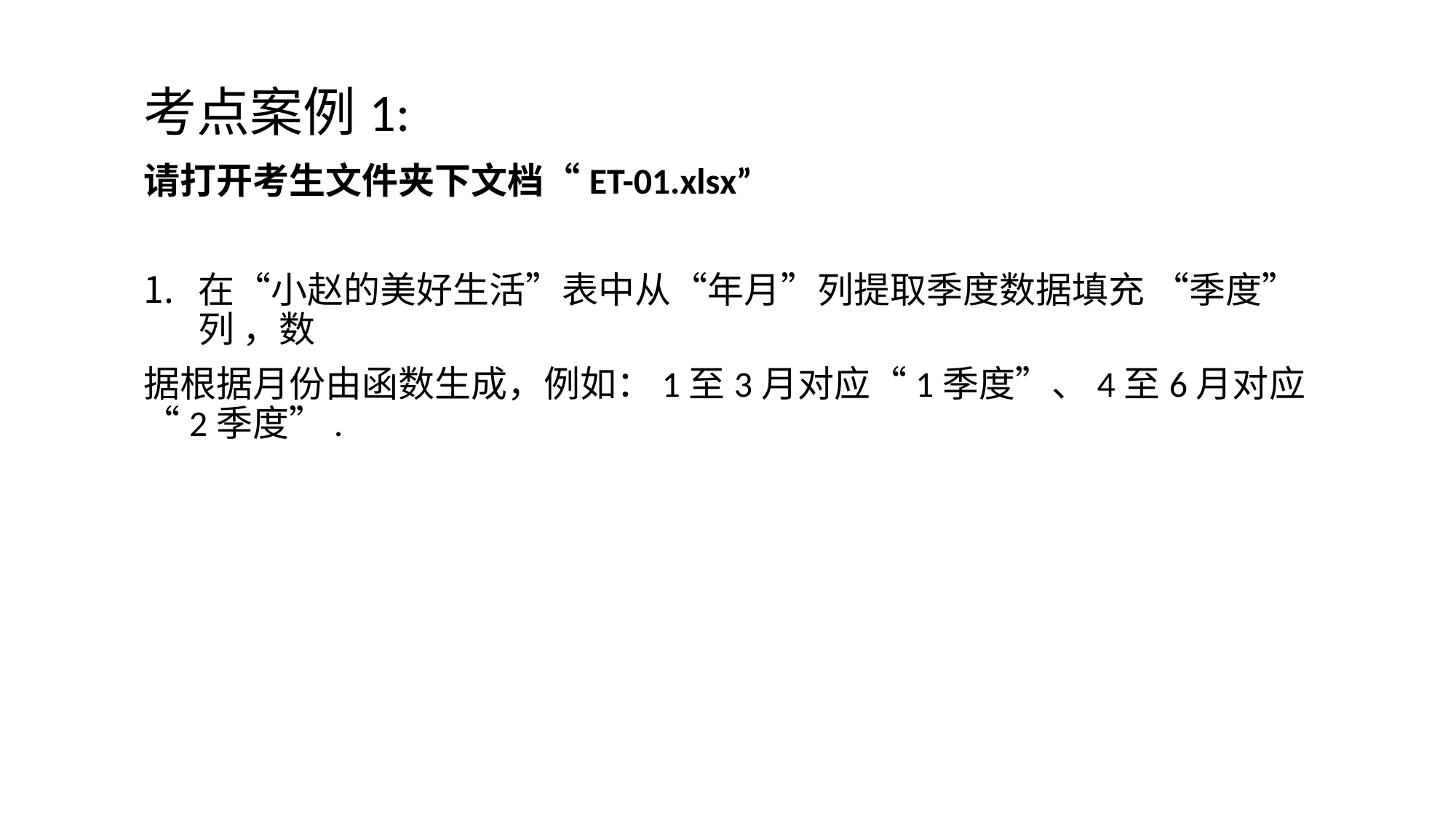

# 考点案例1:
请打开考生文件夹下文档“ET-01.xlsx”

在“小赵的美好生活”表中从“年月”列提取季度数据填充 “季度” 列 ，数
据根据月份由函数生成，例如：1至3月对应“1季度”、4至6月对应“2季度”.